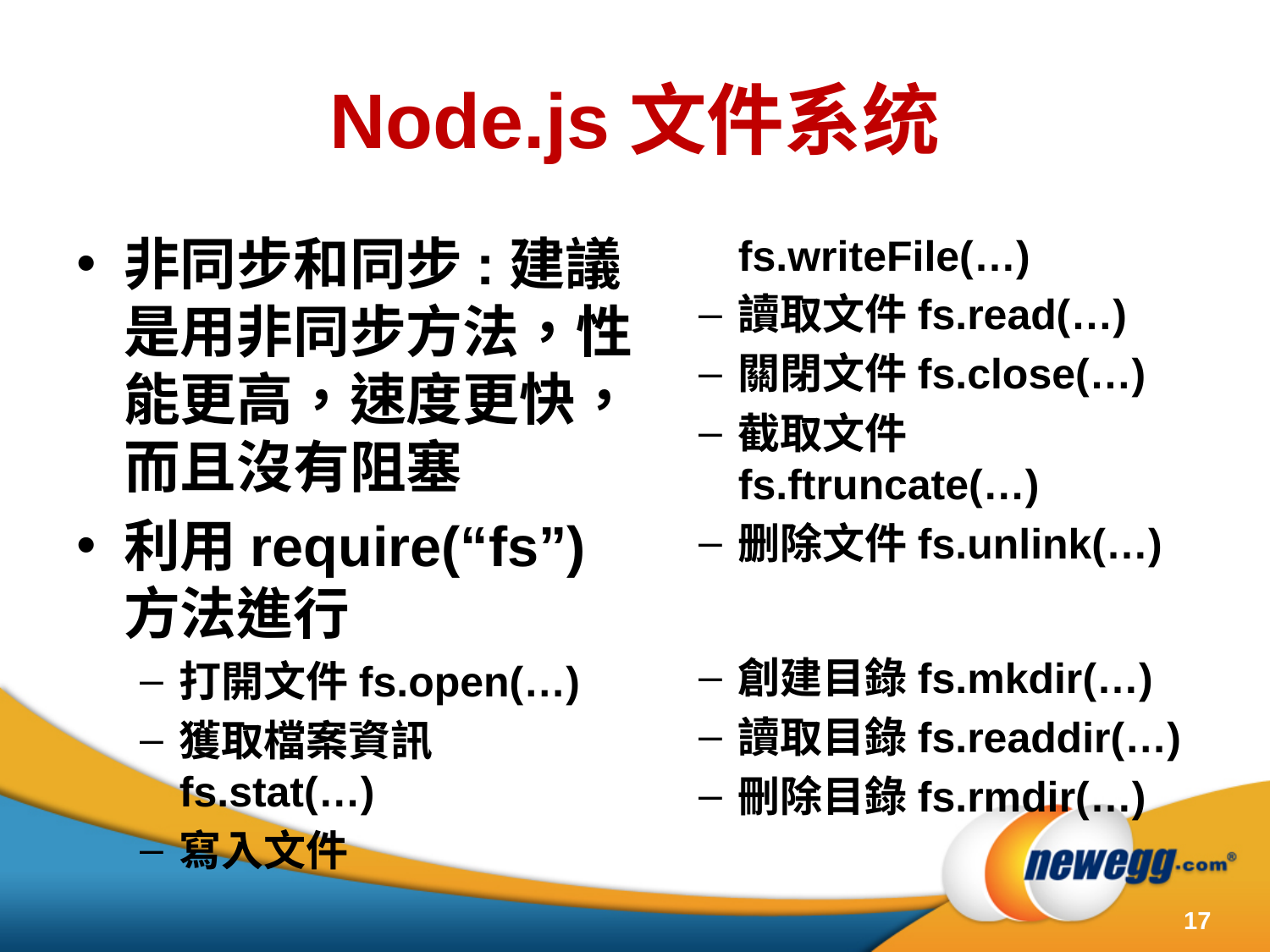

# Node.js文件系统
非同步和同步:建議是用非同步方法，性能更高，速度更快，而且沒有阻塞
利用require(“fs”)方法進行
打開文件fs.open(…)
獲取檔案資訊fs.stat(…)
寫入文件fs.writeFile(…)
讀取文件fs.read(…)
關閉文件fs.close(…)
截取文件fs.ftruncate(…)
删除文件fs.unlink(…)

創建目錄fs.mkdir(…)
讀取目錄fs.readdir(…)
刪除目錄fs.rmdir(…)